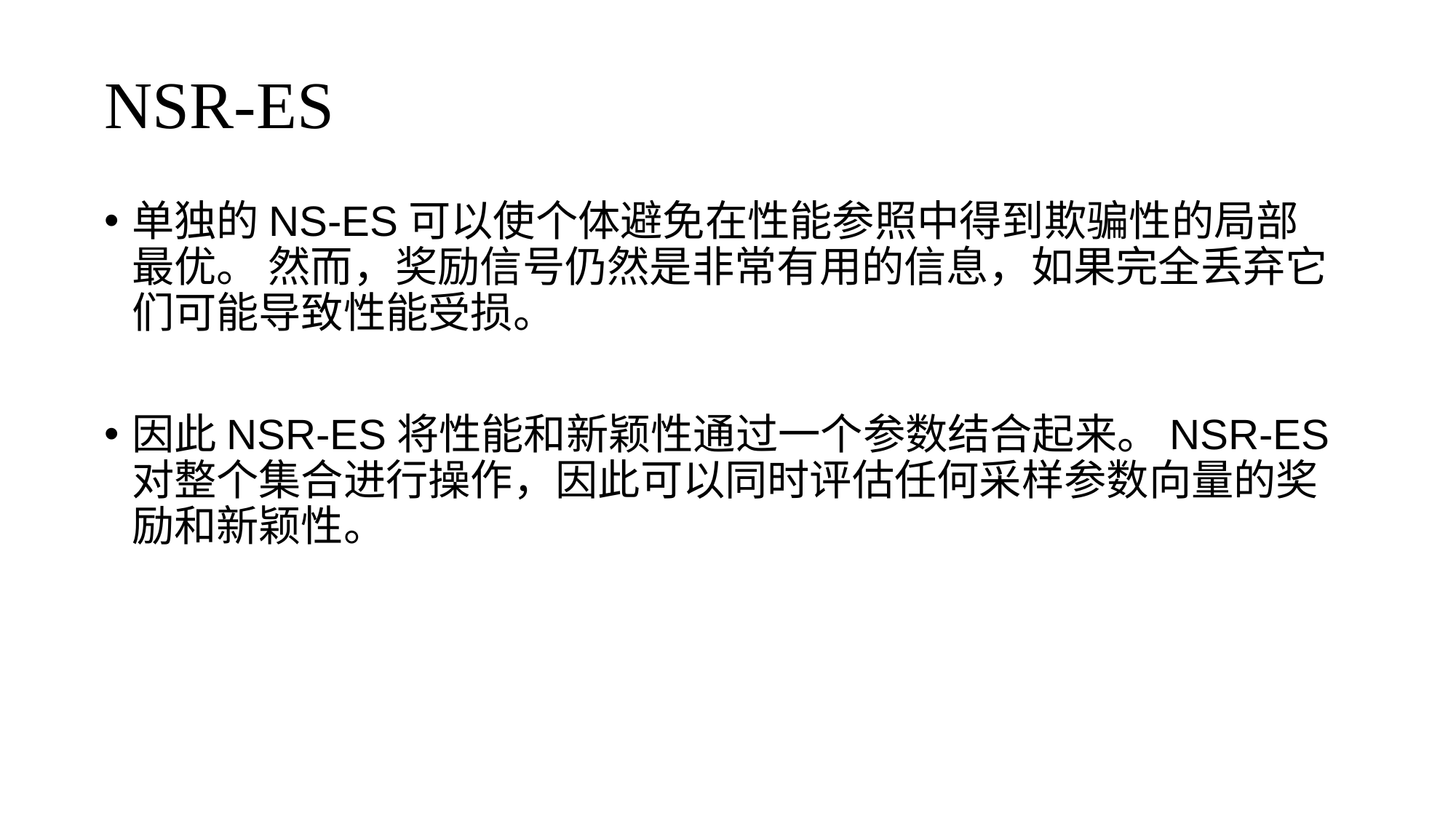

NSR-ES
单独的NS-ES可以使个体避免在性能参照中得到欺骗性的局部最优。 然而，奖励信号仍然是非常有用的信息，如果完全丢弃它们可能导致性能受损。

因此NSR-ES将性能和新颖性通过一个参数结合起来。NSR-ES对整个集合进行操作，因此可以同时评估任何采样参数向量的奖励和新颖性。